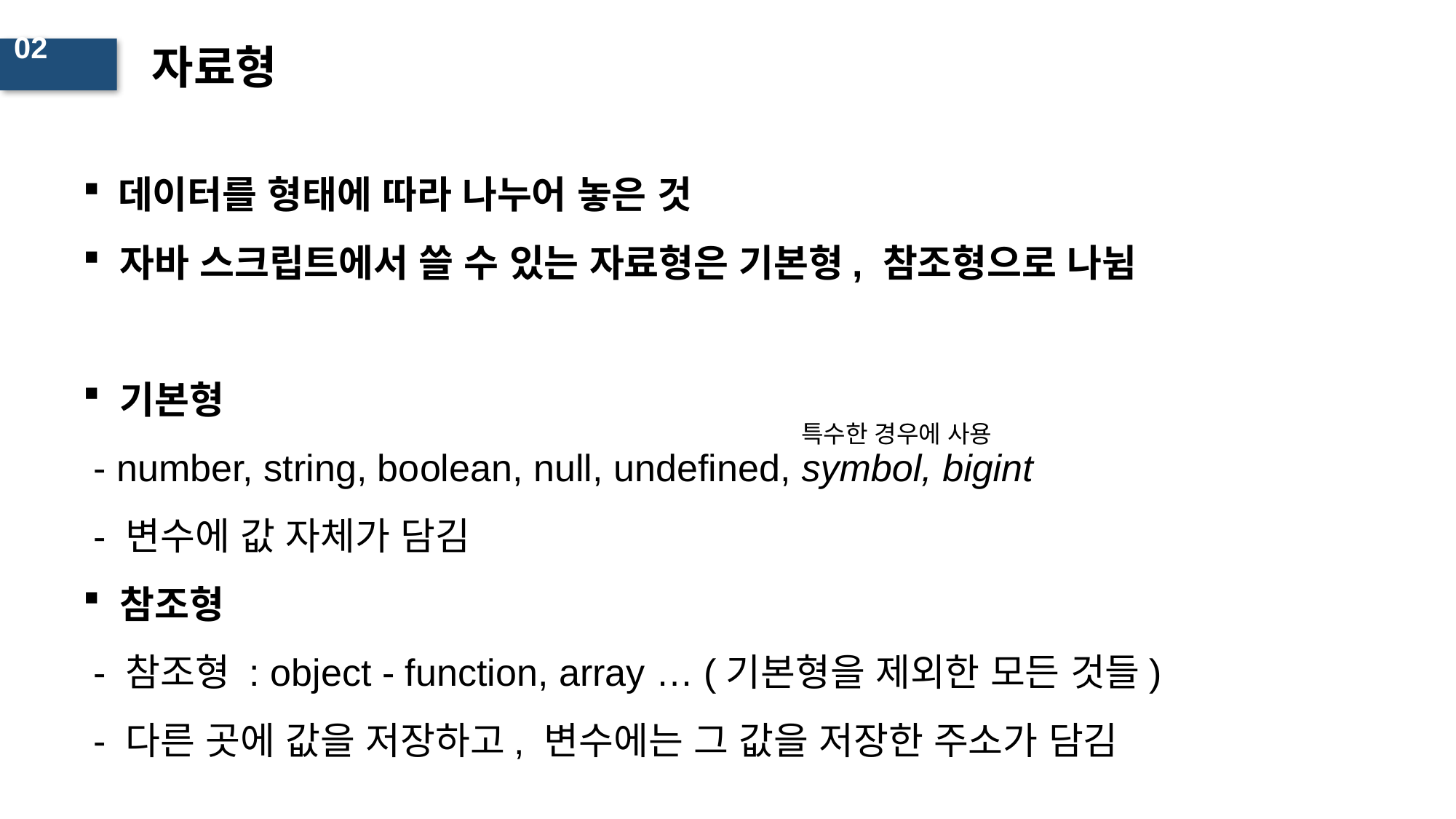

# 자료형
02
 데이터를 형태에 따라 나누어 놓은 것
 자바 스크립트에서 쓸 수 있는 자료형은 기본형, 참조형으로 나뉨

 기본형
 - number, string, boolean, null, undefined, symbol, bigint
 - 변수에 값 자체가 담김
 참조형
 - 참조형 : object - function, array … (기본형을 제외한 모든 것들)
 - 다른 곳에 값을 저장하고, 변수에는 그 값을 저장한 주소가 담김
특수한 경우에 사용